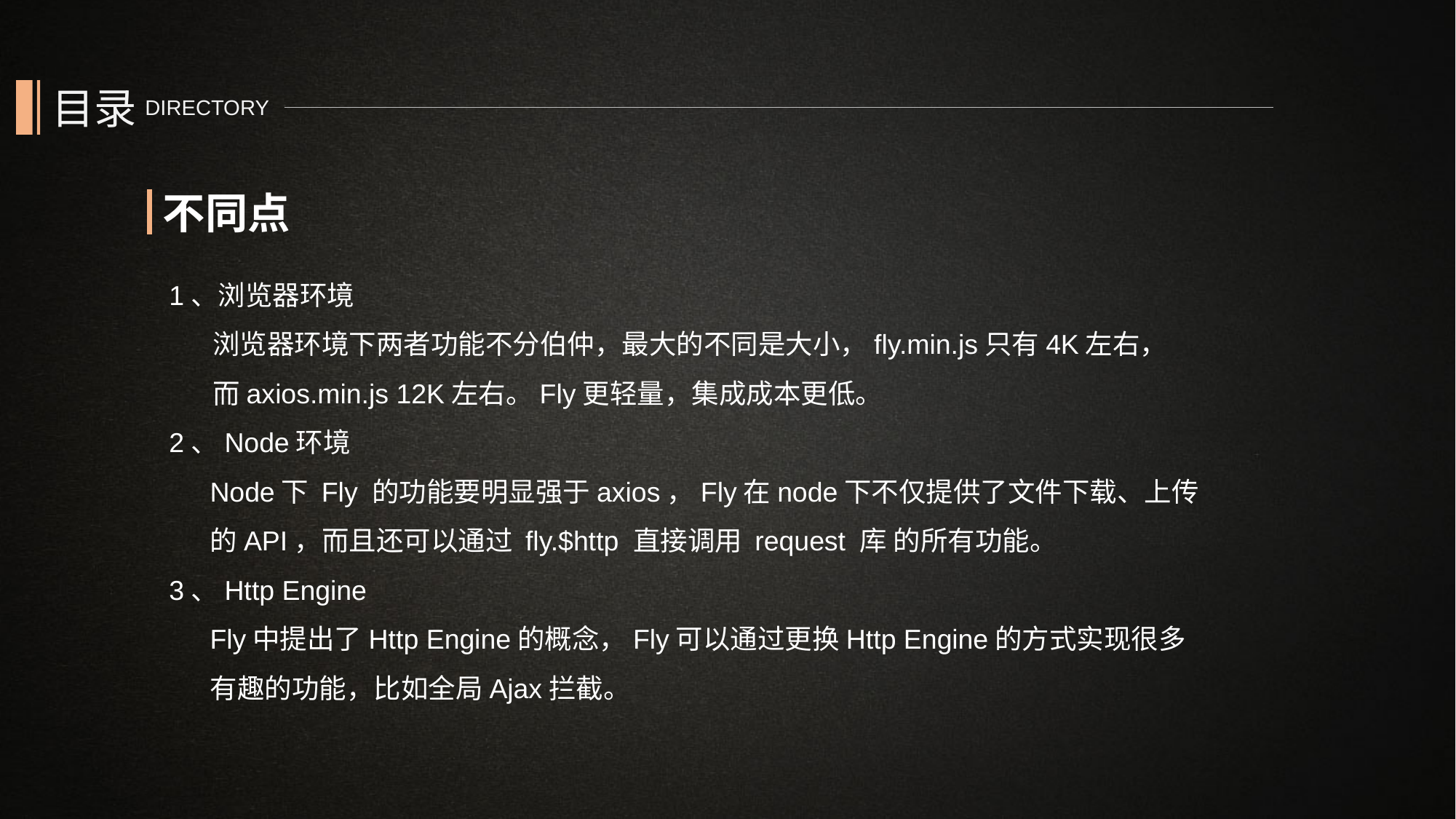

目录
DIRECTORY

不同点

1、浏览器环境
      浏览器环境下两者功能不分伯仲，最大的不同是大小，fly.min.js只有4K左右，
      而axios.min.js 12K左右。Fly更轻量，集成成本更低。
2、Node环境
	Node下 Fly 的功能要明显强于axios，Fly在node下不仅提供了文件下载、上传
	的API，而且还可以通过 fly.$http 直接调用 request 库 的所有功能。
3、Http Engine
	Fly中提出了Http Engine的概念，Fly可以通过更换Http Engine的方式实现很多
	有趣的功能，比如全局Ajax拦截。